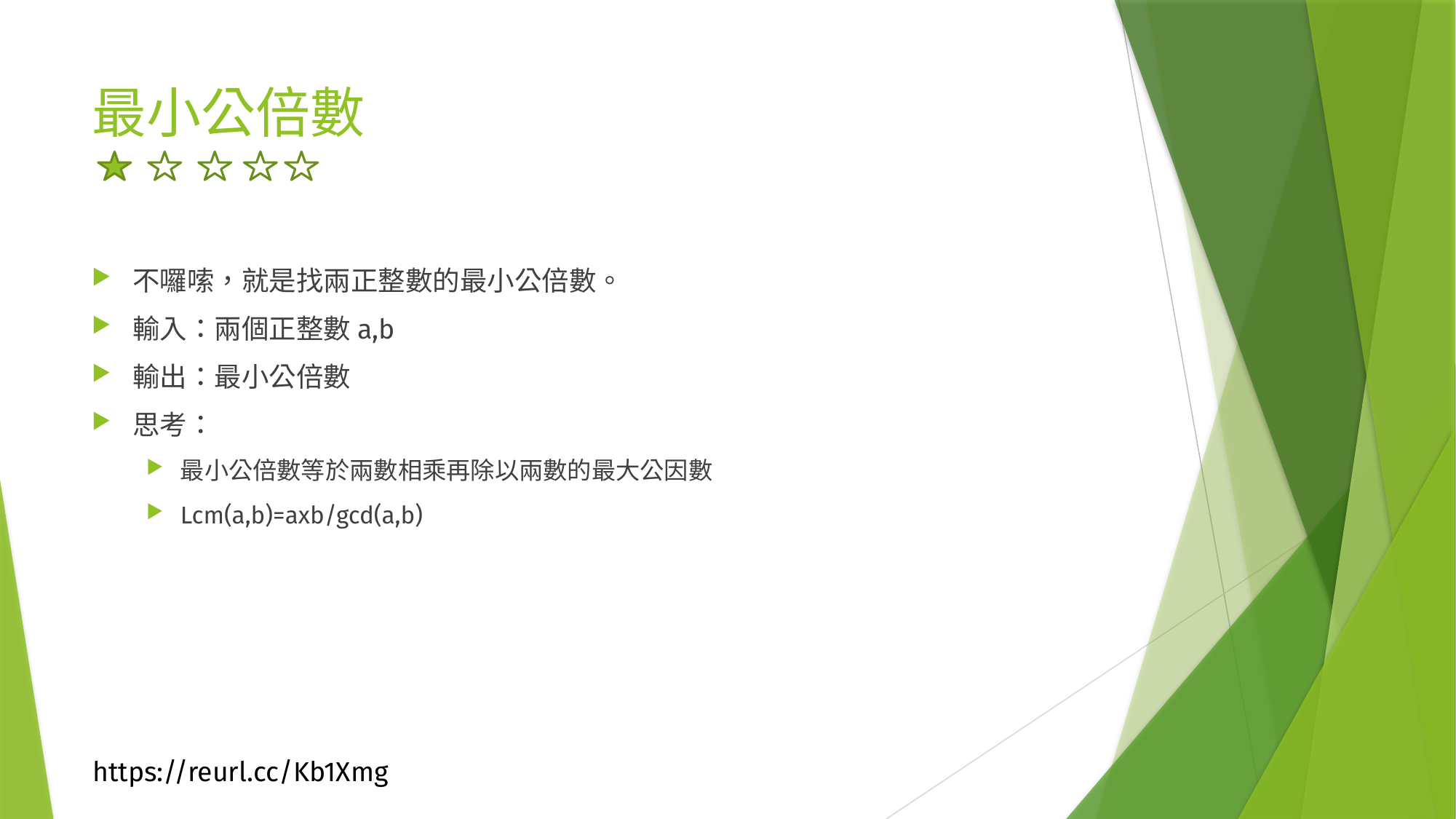

# 最小公倍數

不囉嗦，就是找兩正整數的最小公倍數。
輸入：兩個正整數a,b
輸出：最小公倍數
思考：
最小公倍數等於兩數相乘再除以兩數的最大公因數
Lcm(a,b)=axb/gcd(a,b)